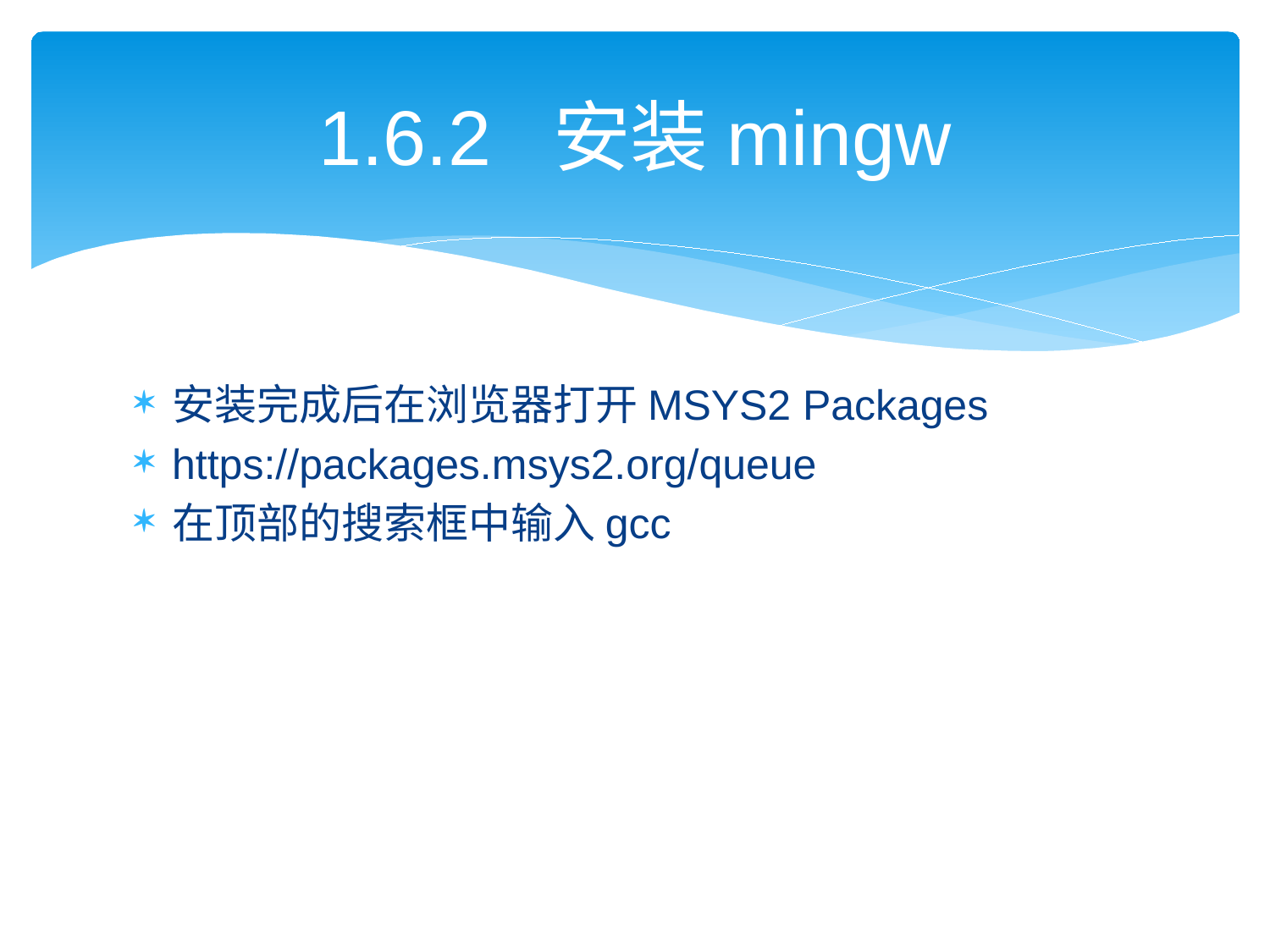

# 1.6.2  安装mingw
安装完成后在浏览器打开MSYS2 Packages
https://packages.msys2.org/queue
在顶部的搜索框中输入gcc